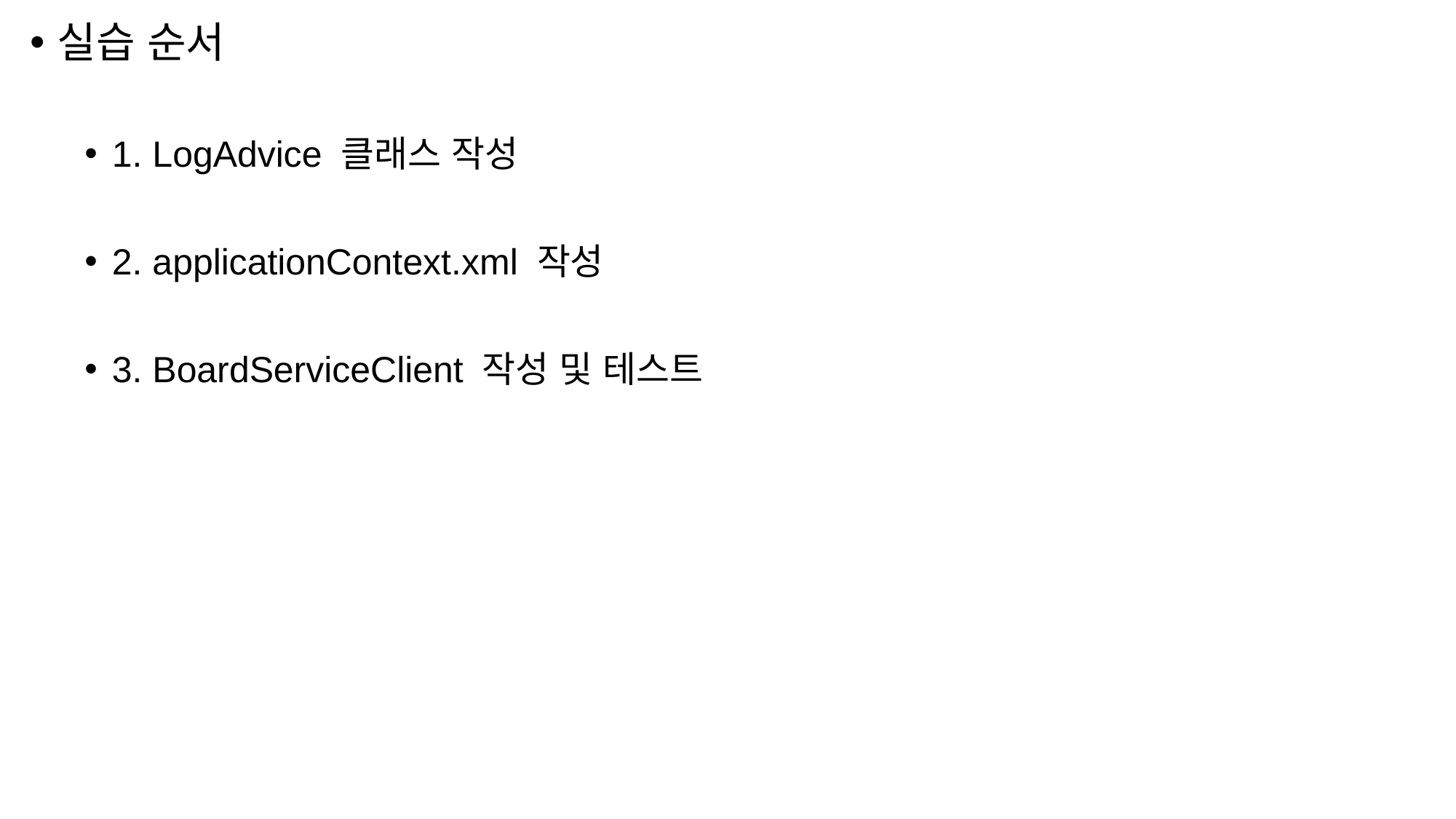

실습 순서

1. LogAdvice 클래스 작성

2. applicationContext.xml 작성

3. BoardServiceClient 작성 및 테스트